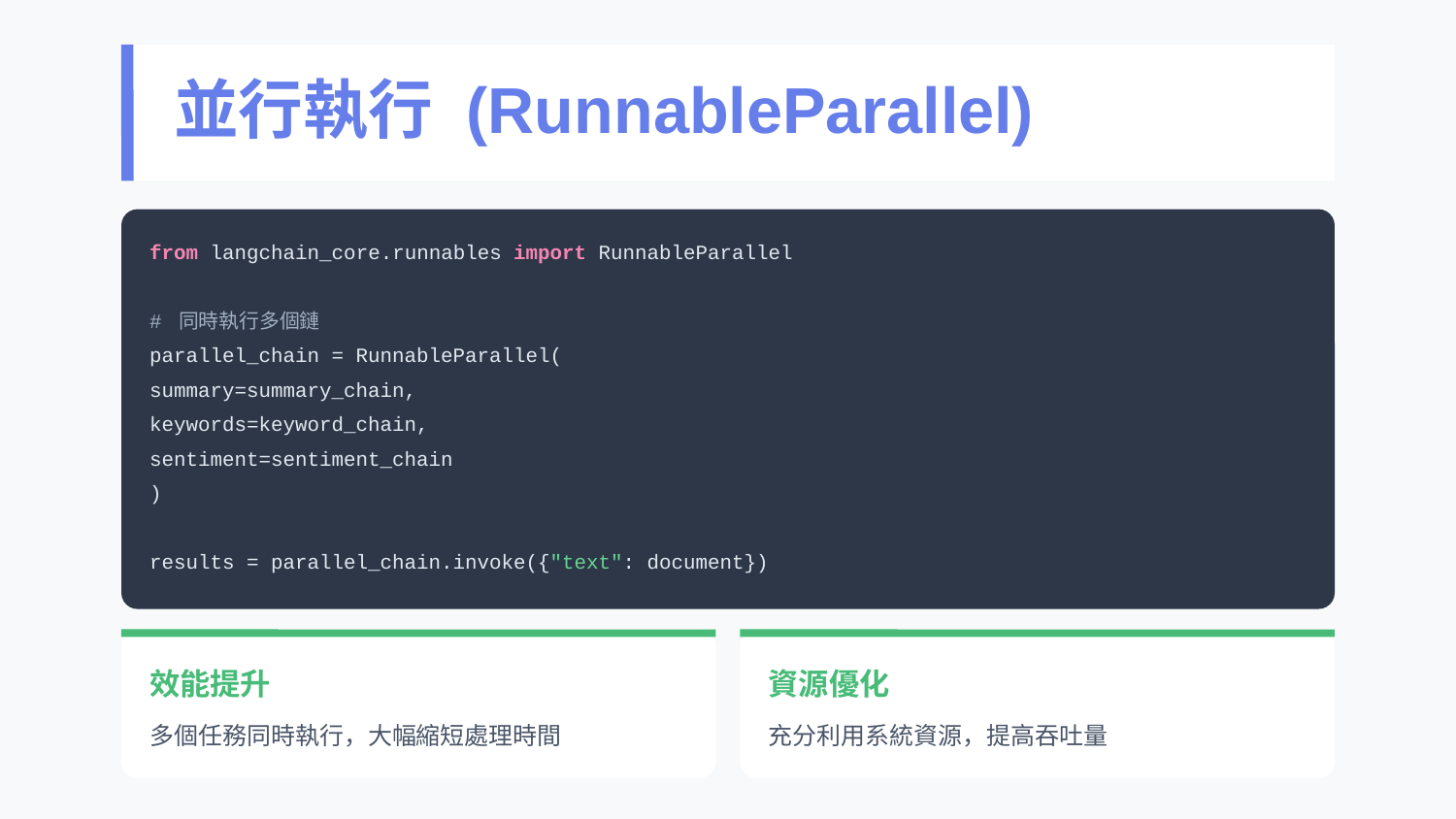

並行執行 (RunnableParallel)

from langchain_core.runnables import RunnableParallel
# 同時執行多個鏈
parallel_chain = RunnableParallel(
summary=summary_chain,
keywords=keyword_chain,
sentiment=sentiment_chain
)
results = parallel_chain.invoke({"text": document})

效能提升
資源優化
多個任務同時執行，大幅縮短處理時間
充分利用系統資源，提高吞吐量